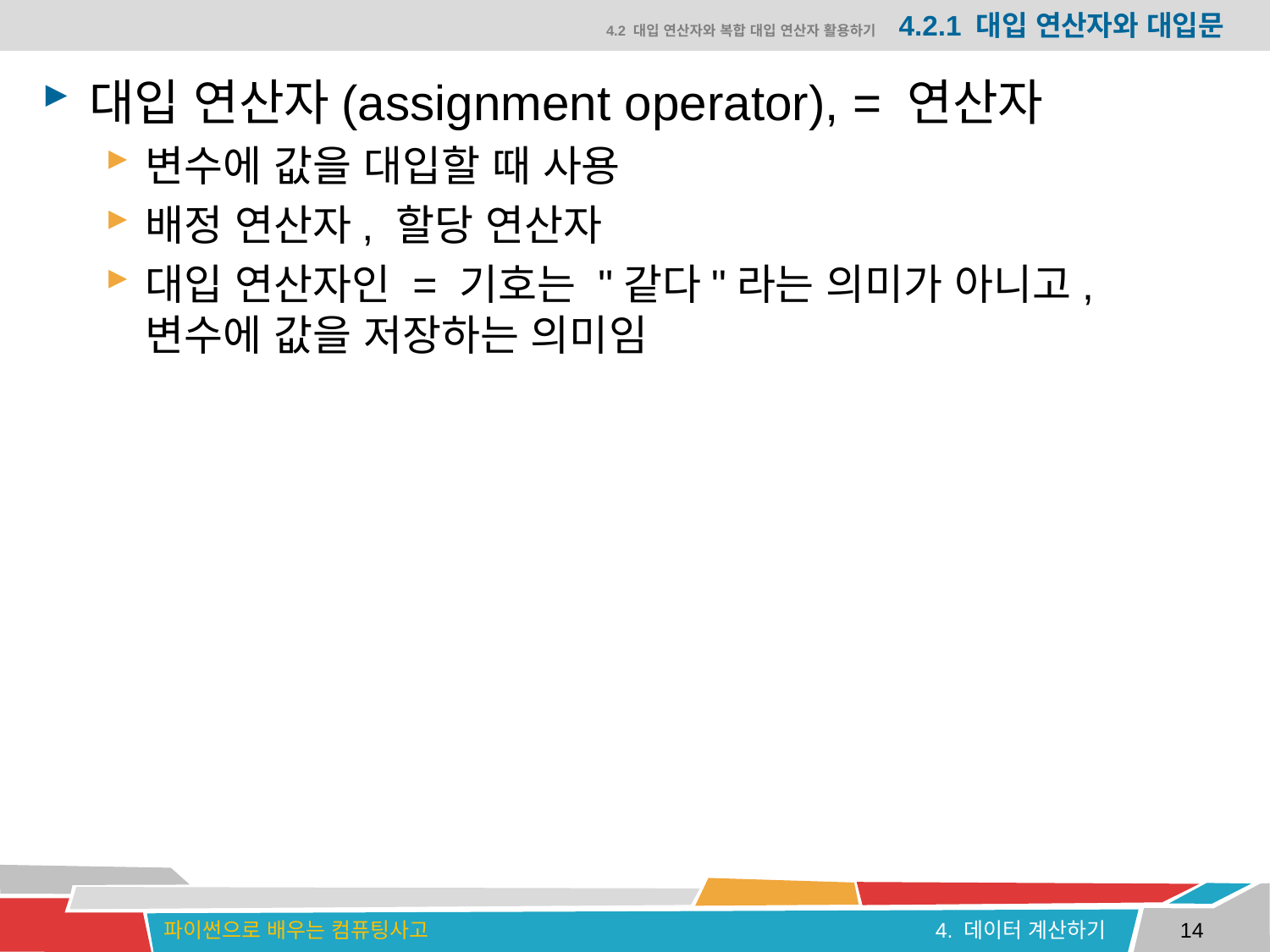

# 4.2 대입 연산자와 복합 대입 연산자 활용하기  4.2.1 대입 연산자와 대입문
대입 연산자(assignment operator), = 연산자
변수에 값을 대입할 때 사용
배정 연산자, 할당 연산자
대입 연산자인 = 기호는 "같다"라는 의미가 아니고,
변수에 값을 저장하는 의미임

14